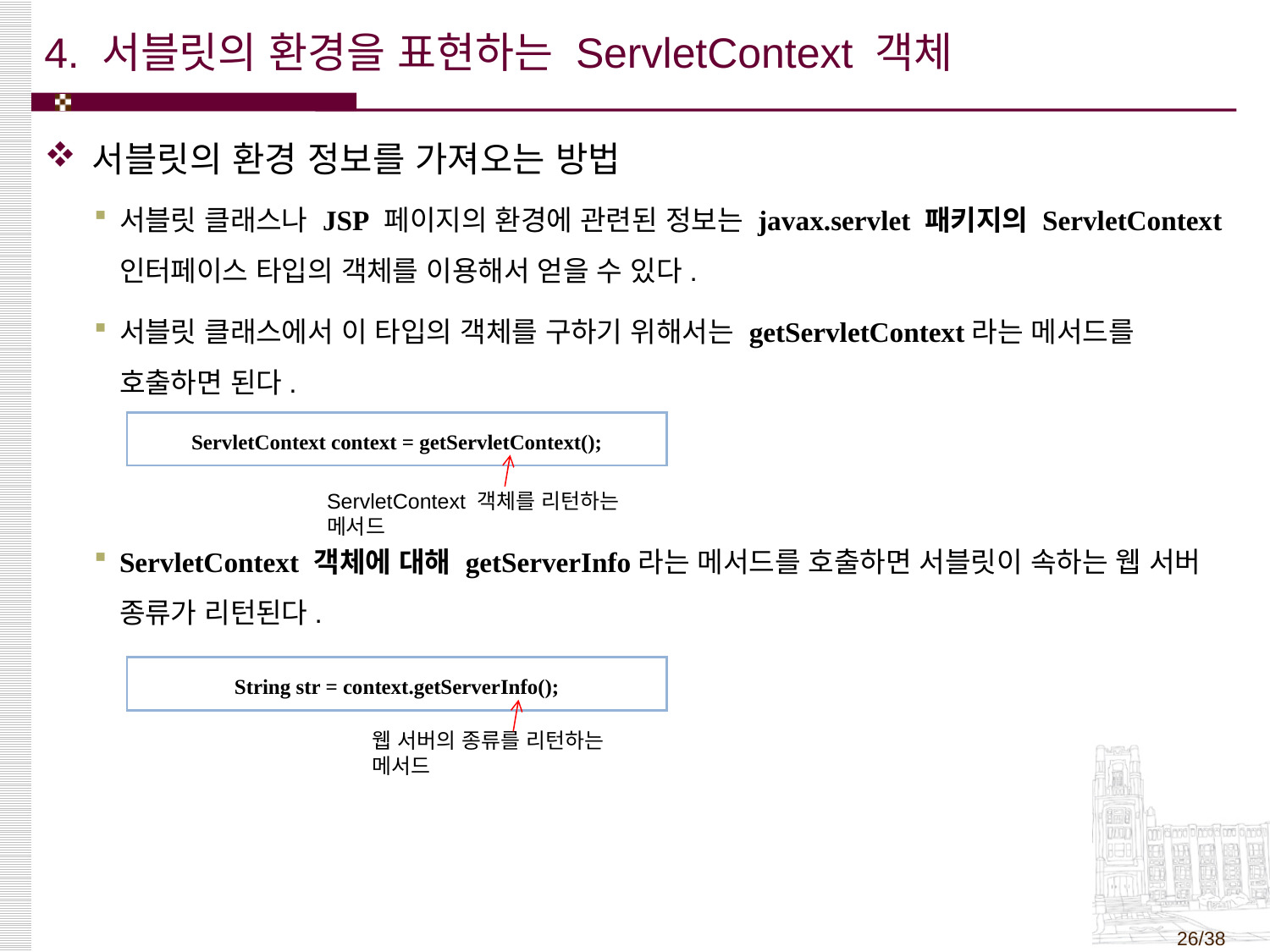

# 4. 서블릿의 환경을 표현하는 ServletContext 객체
서블릿의 환경 정보를 가져오는 방법
서블릿 클래스나 JSP 페이지의 환경에 관련된 정보는 javax.servlet 패키지의 ServletContext 인터페이스 타입의 객체를 이용해서 얻을 수 있다.
서블릿 클래스에서 이 타입의 객체를 구하기 위해서는 getServletContext라는 메서드를 호출하면 된다.

ServletContext 객체에 대해 getServerInfo라는 메서드를 호출하면 서블릿이 속하는 웹 서버 종류가 리턴된다.

| ServletContext context = getServletContext(); |
| --- |
ServletContext 객체를 리턴하는 메서드
| String str = context.getServerInfo(); |
| --- |
웹 서버의 종류를 리턴하는 메서드